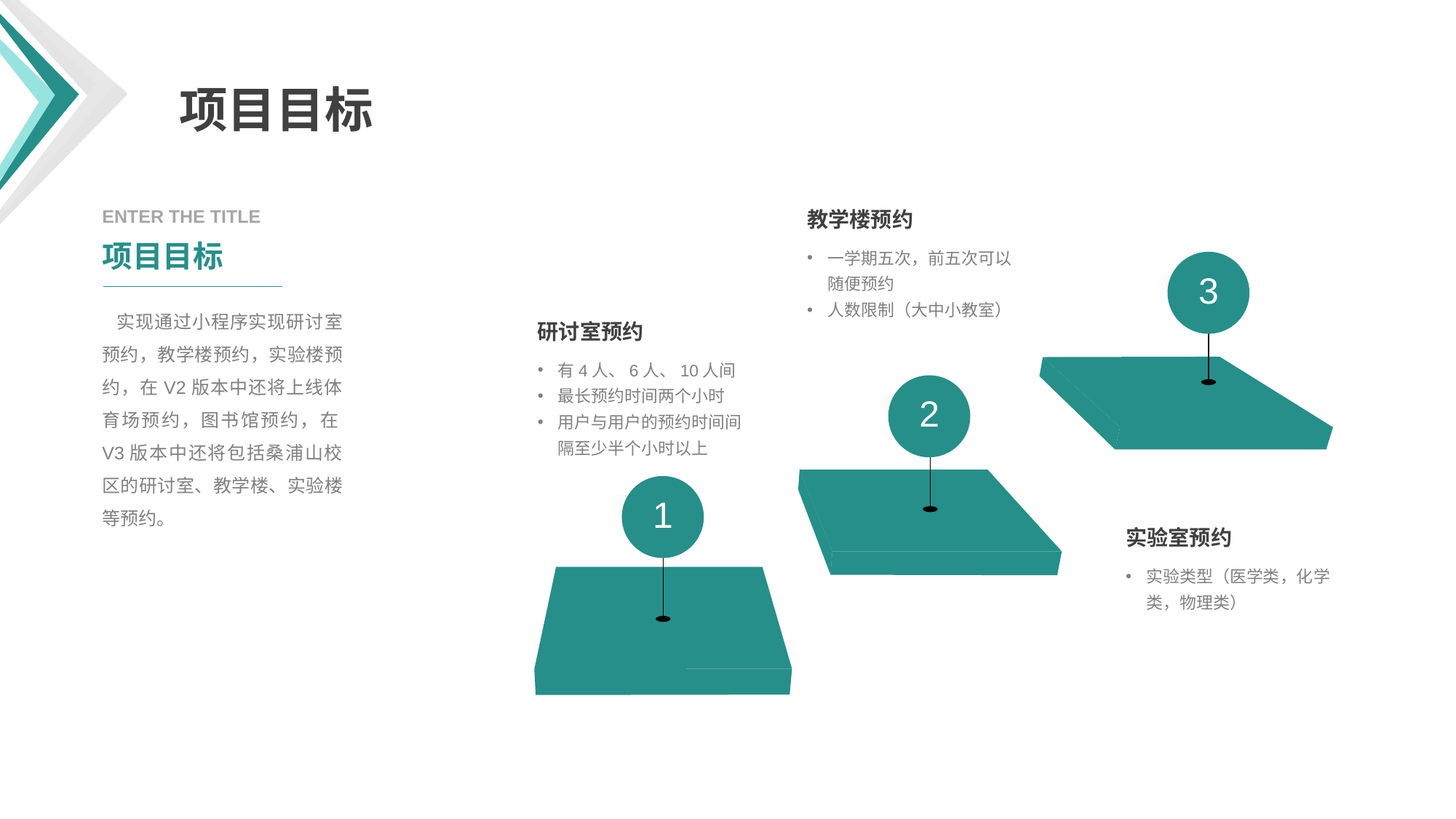

项目目标
ENTER THE TITLE
教学楼预约
项目目标
一学期五次，前五次可以随便预约
人数限制（大中小教室）
3
  实现通过小程序实现研讨室预约，教学楼预约，实验楼预约，在V2版本中还将上线体育场预约，图书馆预约，在V3版本中还将包括桑浦山校区的研讨室、教学楼、实验楼等预约。
研讨室预约
有4人、6人、10人间
最长预约时间两个小时
用户与用户的预约时间间隔至少半个小时以上

2

1
实验室预约
实验类型（医学类，化学类，物理类）